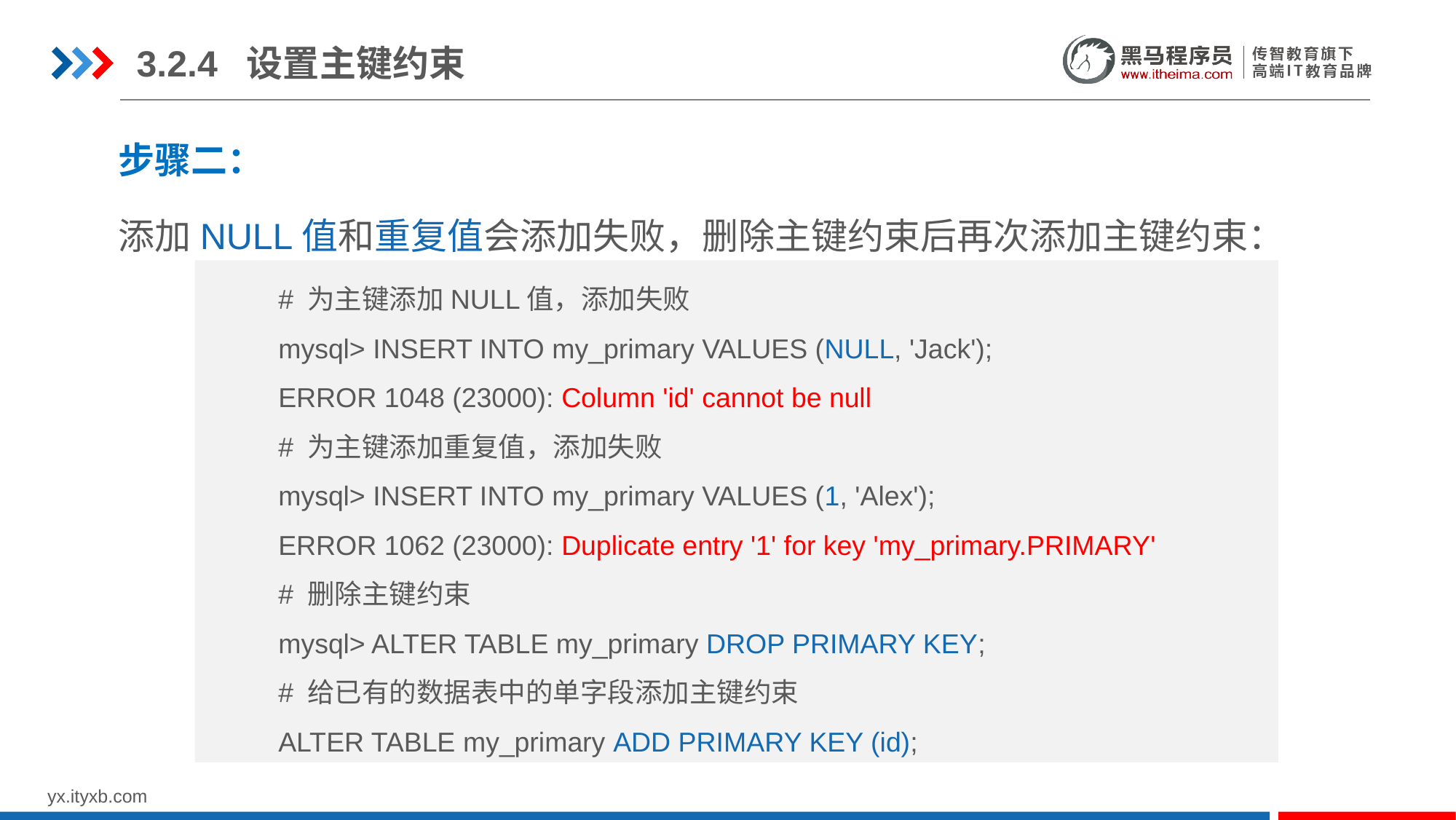

3.2.4  设置主键约束
步骤二：
添加NULL值和重复值会添加失败，删除主键约束后再次添加主键约束：
# 为主键添加NULL值，添加失败
mysql> INSERT INTO my_primary VALUES (NULL, 'Jack');
ERROR 1048 (23000): Column 'id' cannot be null
# 为主键添加重复值，添加失败
mysql> INSERT INTO my_primary VALUES (1, 'Alex');
ERROR 1062 (23000): Duplicate entry '1' for key 'my_primary.PRIMARY'
# 删除主键约束
mysql> ALTER TABLE my_primary DROP PRIMARY KEY;
# 给已有的数据表中的单字段添加主键约束
ALTER TABLE my_primary ADD PRIMARY KEY (id);